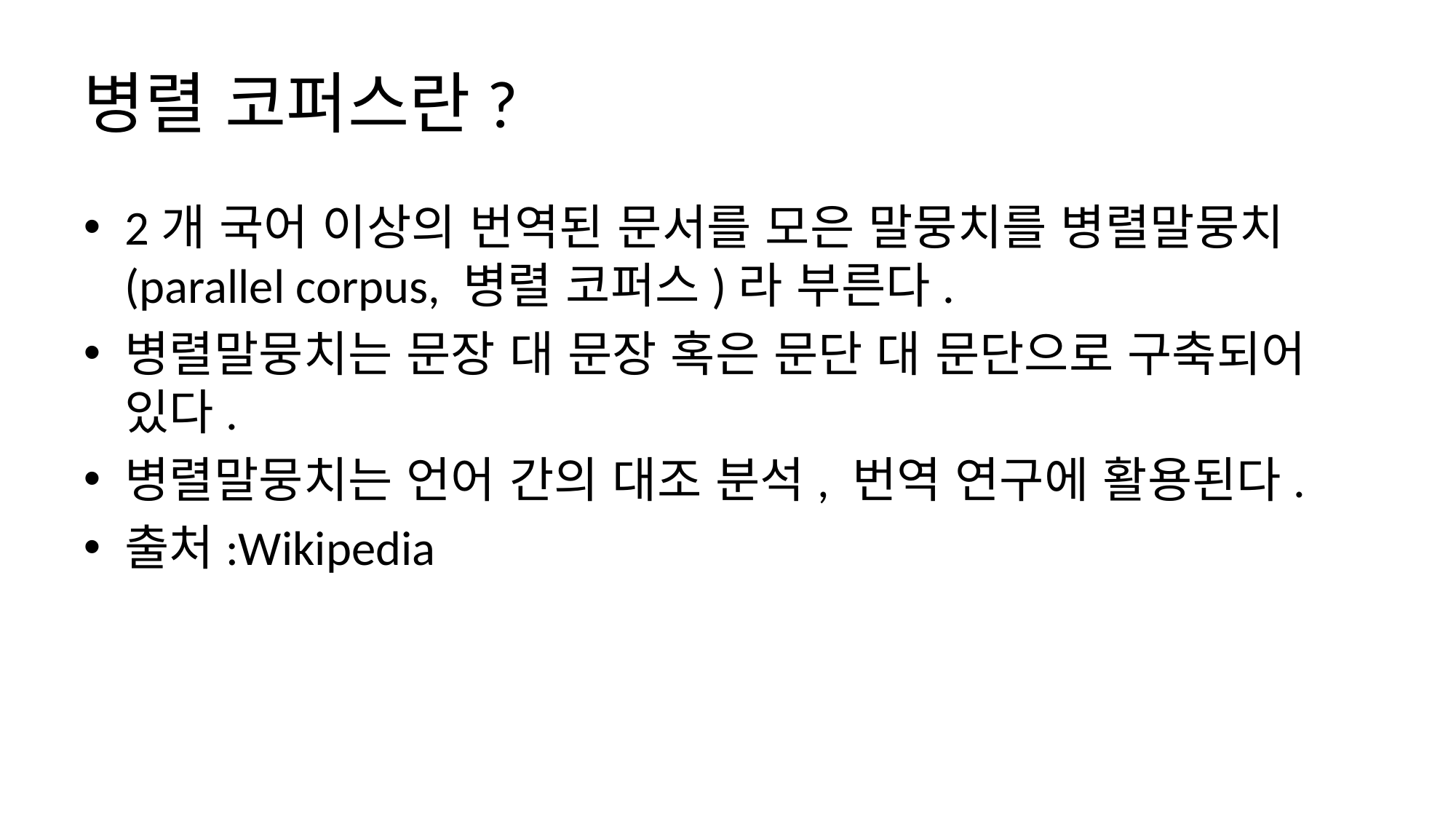

# 병렬 코퍼스란?
2개 국어 이상의 번역된 문서를 모은 말뭉치를 병렬말뭉치(parallel corpus, 병렬 코퍼스)라 부른다.
병렬말뭉치는 문장 대 문장 혹은 문단 대 문단으로 구축되어 있다.
병렬말뭉치는 언어 간의 대조 분석, 번역 연구에 활용된다.
출처:Wikipedia